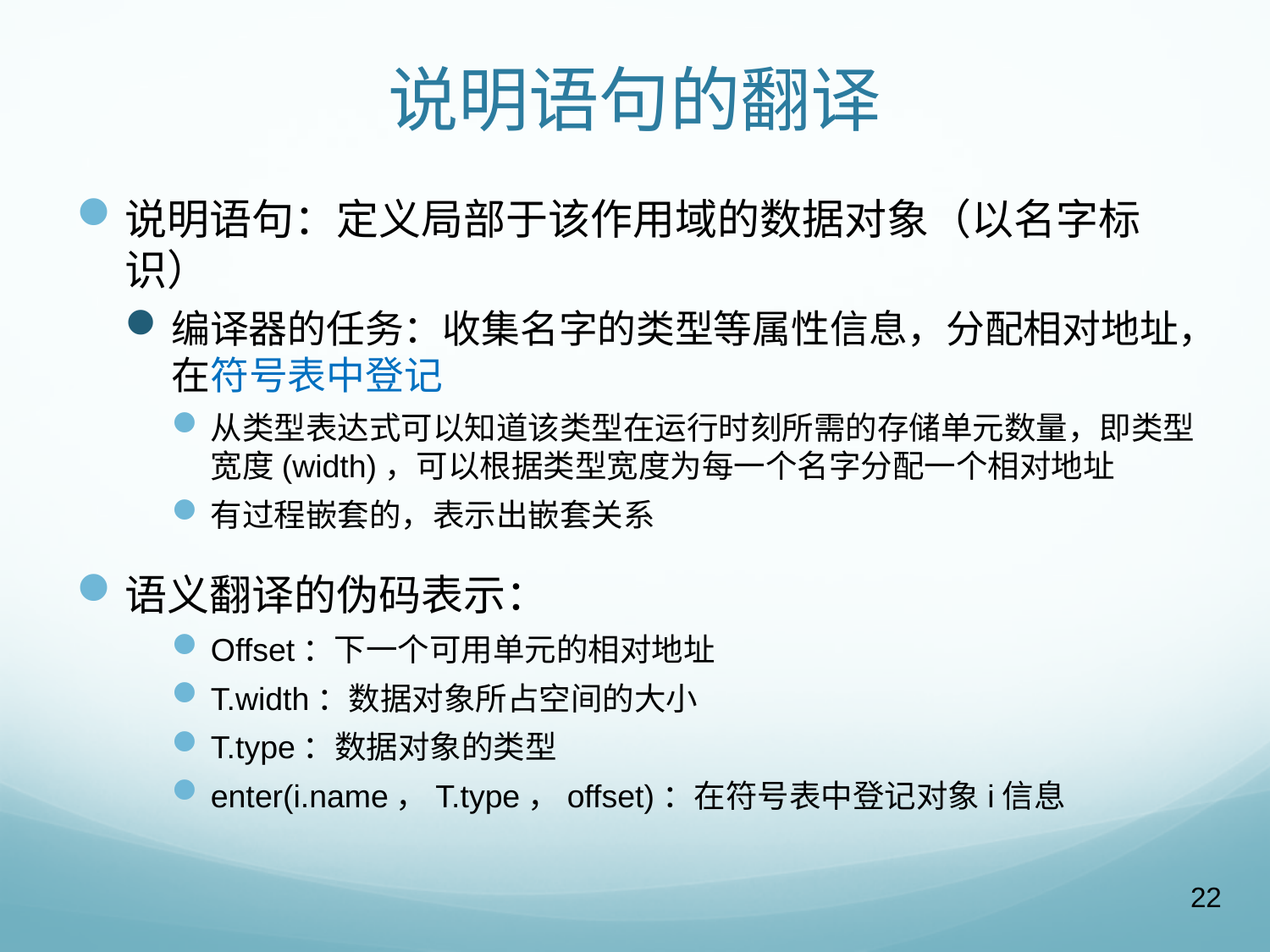

# 说明语句的翻译
说明语句：定义局部于该作用域的数据对象（以名字标识）
编译器的任务：收集名字的类型等属性信息，分配相对地址，在符号表中登记
从类型表达式可以知道该类型在运行时刻所需的存储单元数量，即类型宽度(width)，可以根据类型宽度为每一个名字分配一个相对地址
有过程嵌套的，表示出嵌套关系
语义翻译的伪码表示：
Offset：下一个可用单元的相对地址
T.width：数据对象所占空间的大小
T.type：数据对象的类型
enter(i.name，T.type，offset)：在符号表中登记对象i信息

22